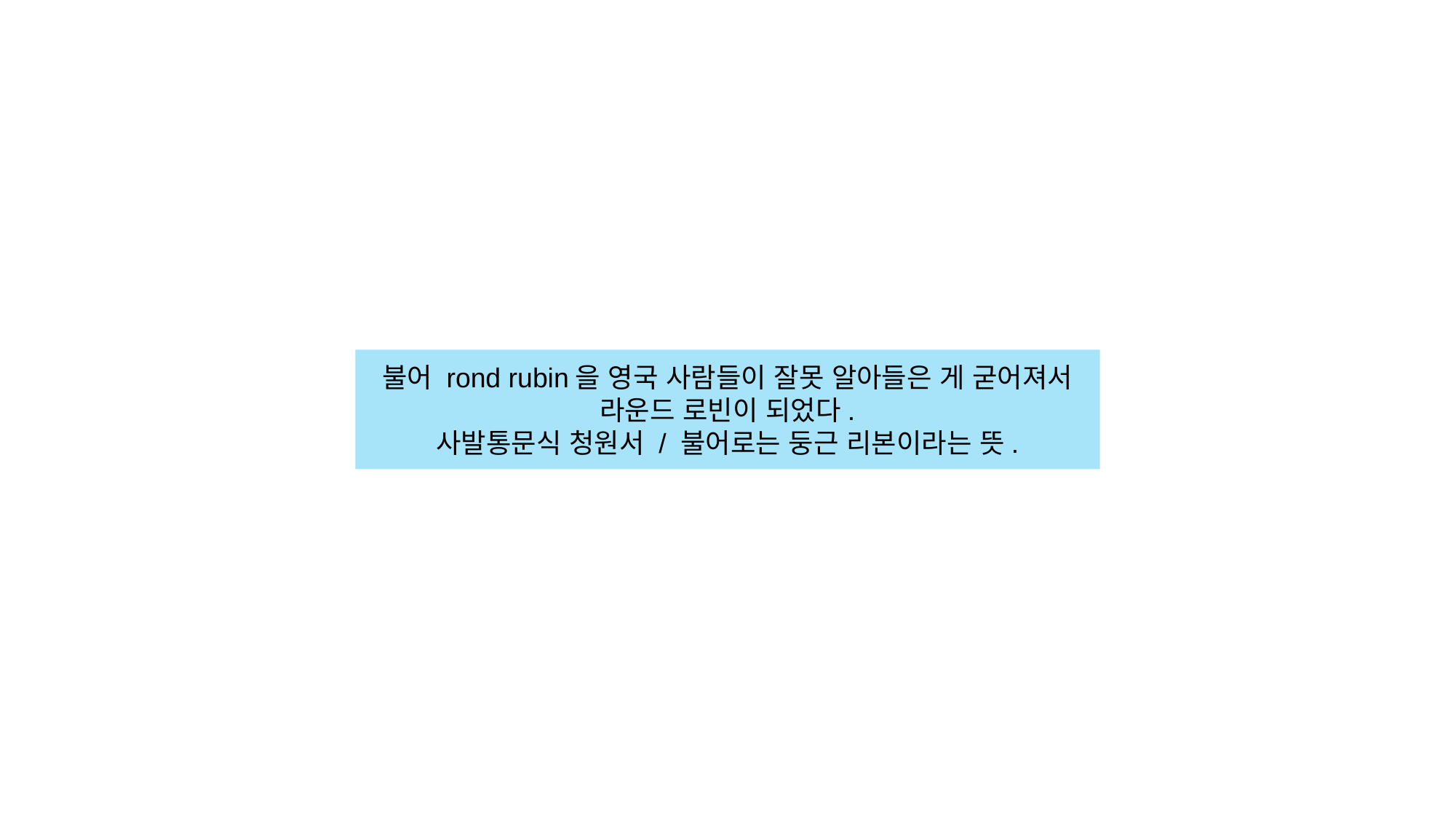

불어 rond rubin을 영국 사람들이 잘못 알아들은 게 굳어져서 라운드 로빈이 되었다.
사발통문식 청원서 / 불어로는 둥근 리본이라는 뜻.